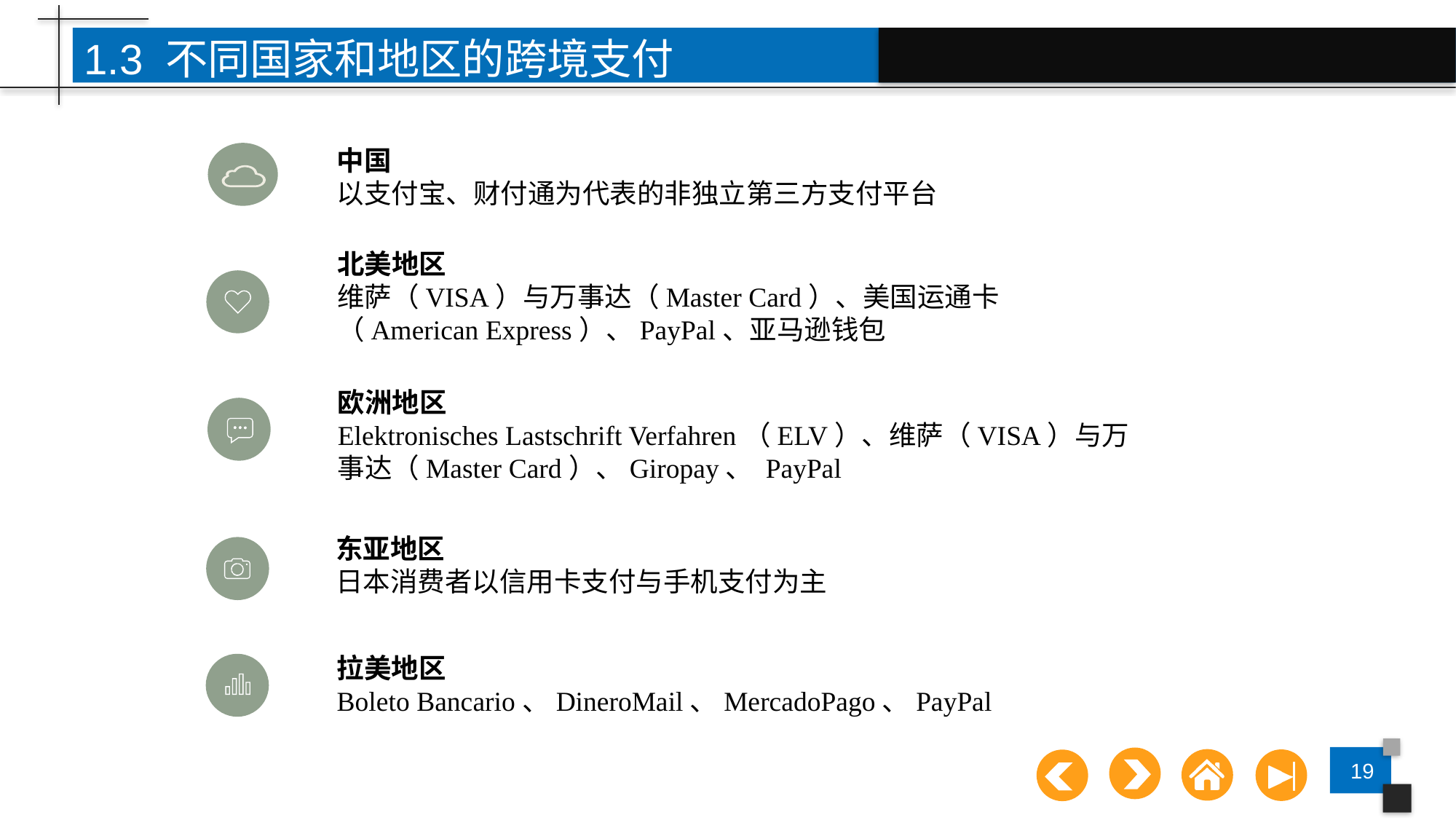

1.3 不同国家和地区的跨境支付
中国
以支付宝、财付通为代表的非独立第三方支付平台

北美地区
维萨（VISA）与万事达（Master Card）、美国运通卡（American Express）、PayPal、亚马逊钱包
欧洲地区
Elektronisches Lastschrift Verfahren（ELV）、维萨（VISA）与万事达（Master Card）、Giropay、 PayPal
东亚地区
日本消费者以信用卡支付与手机支付为主
拉美地区
Boleto Bancario、DineroMail、MercadoPago、PayPal